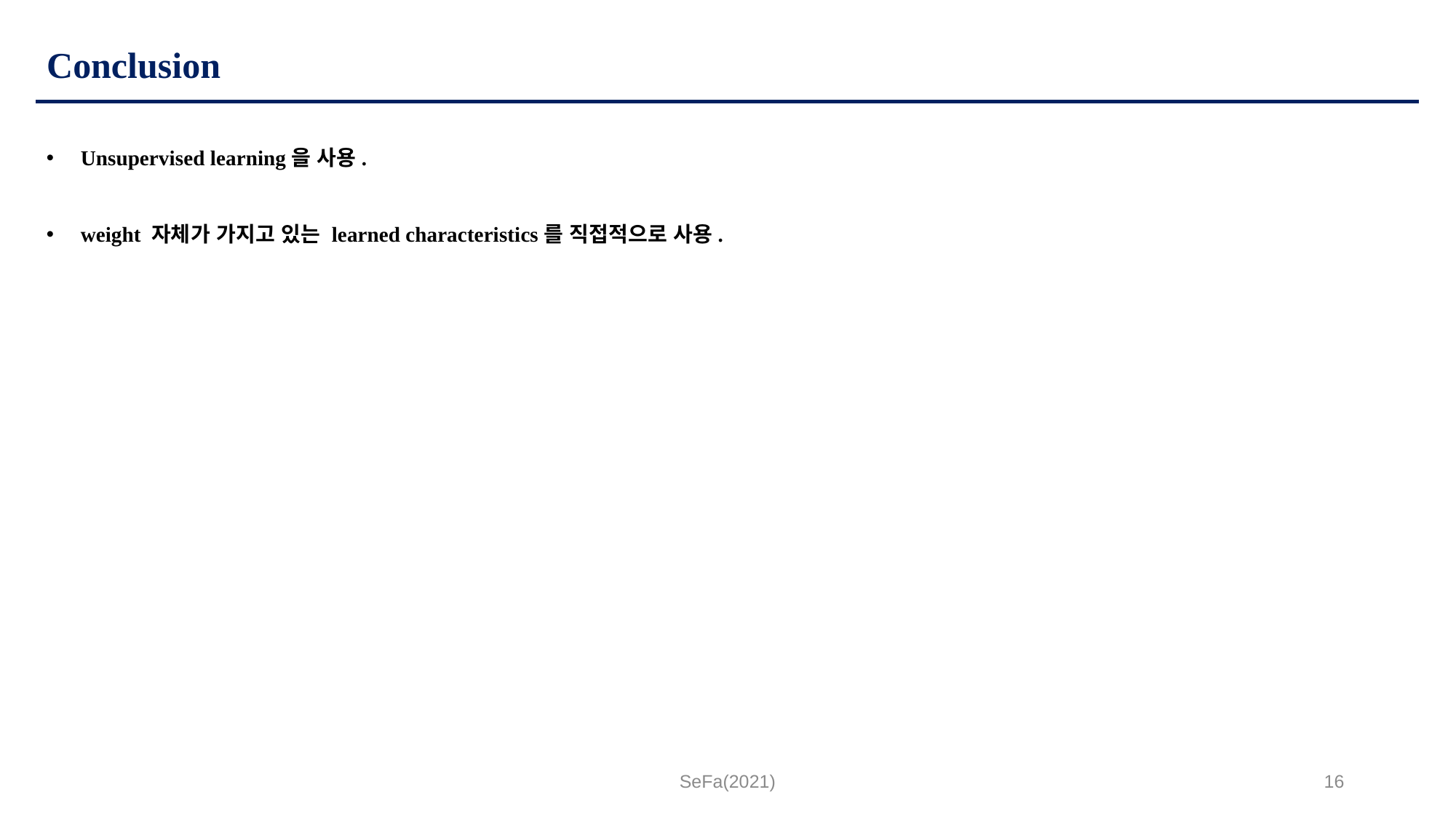

# Conclusion

Unsupervised learning을 사용.

weight 자체가 가지고 있는 learned characteristics를 직접적으로 사용.

SeFa(2021)
16